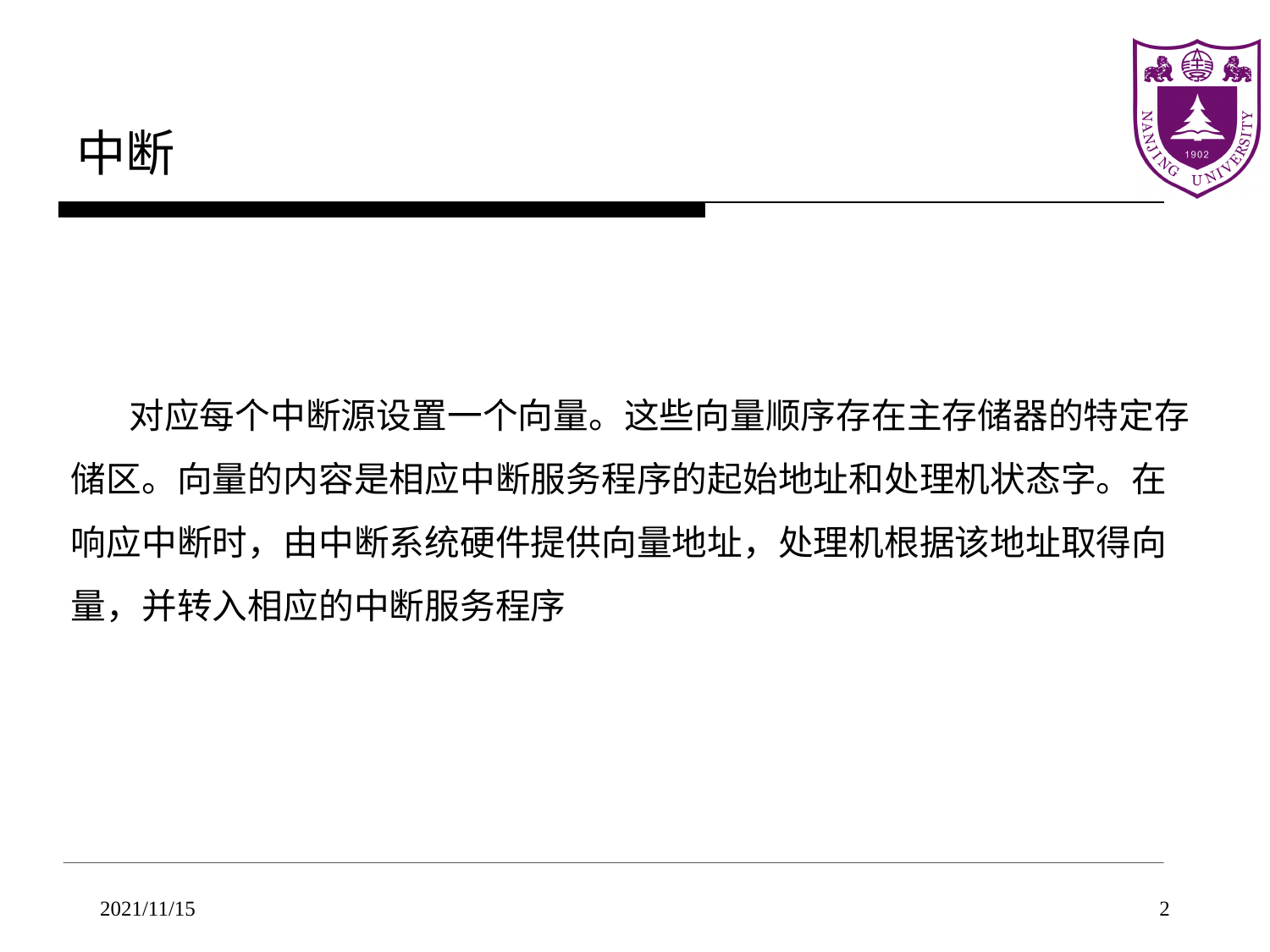

中断

       对应每个中断源设置一个向量。这些向量顺序存在主存储器的特定存储区。向量的内容是相应中断服务程序的起始地址和处理机状态字。在响应中断时，由中断系统硬件提供向量地址，处理机根据该地址取得向量，并转入相应的中断服务程序

2021/11/15
2